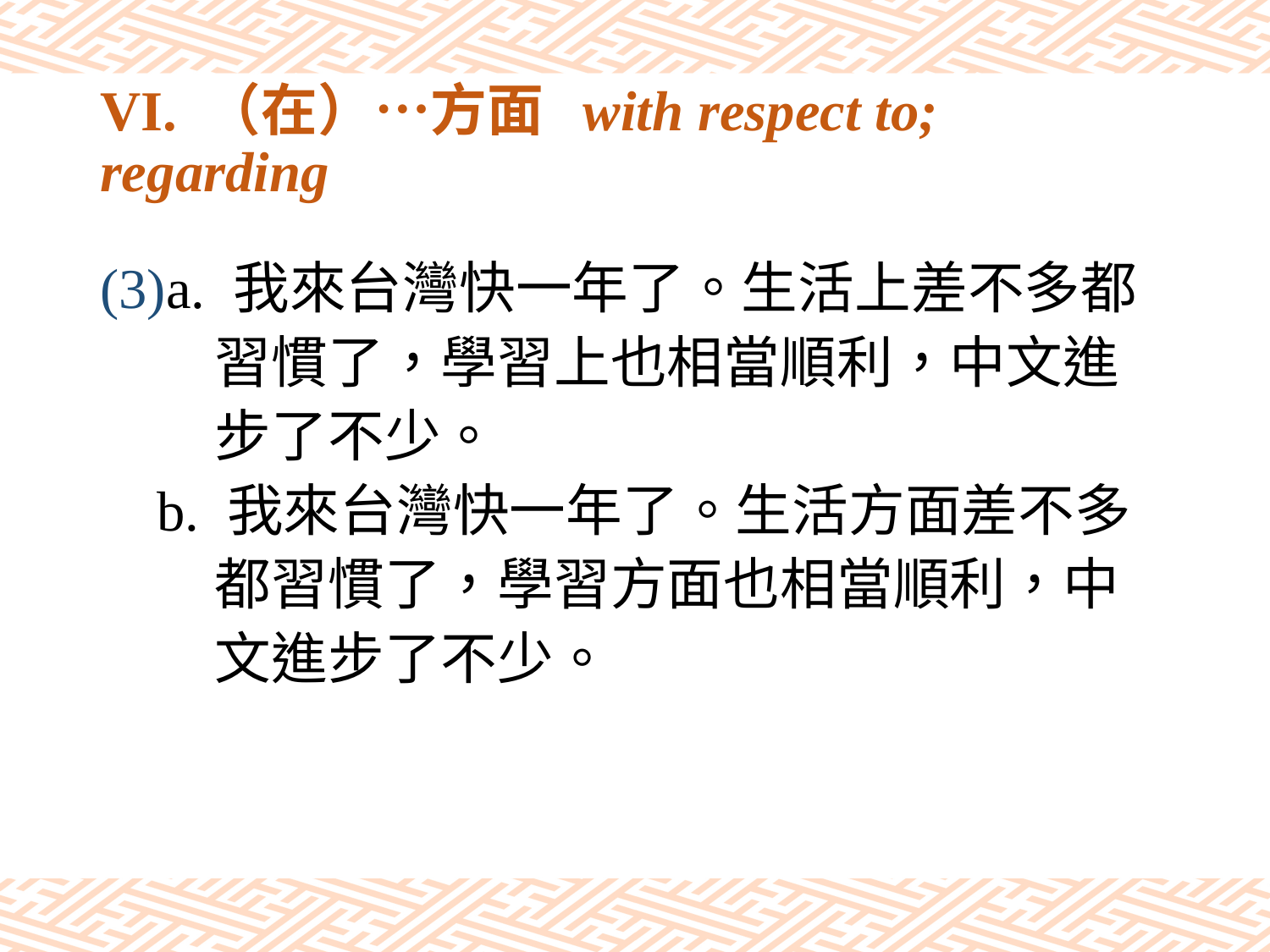

# VI. （在）…方面  with respect to; regarding
(3)a. 我來台灣快一年了。生活上差不多都
        習慣了，學習上也相當順利，中文進
        步了不少。
    b. 我來台灣快一年了。生活方面差不多
        都習慣了，學習方面也相當順利，中
        文進步了不少。